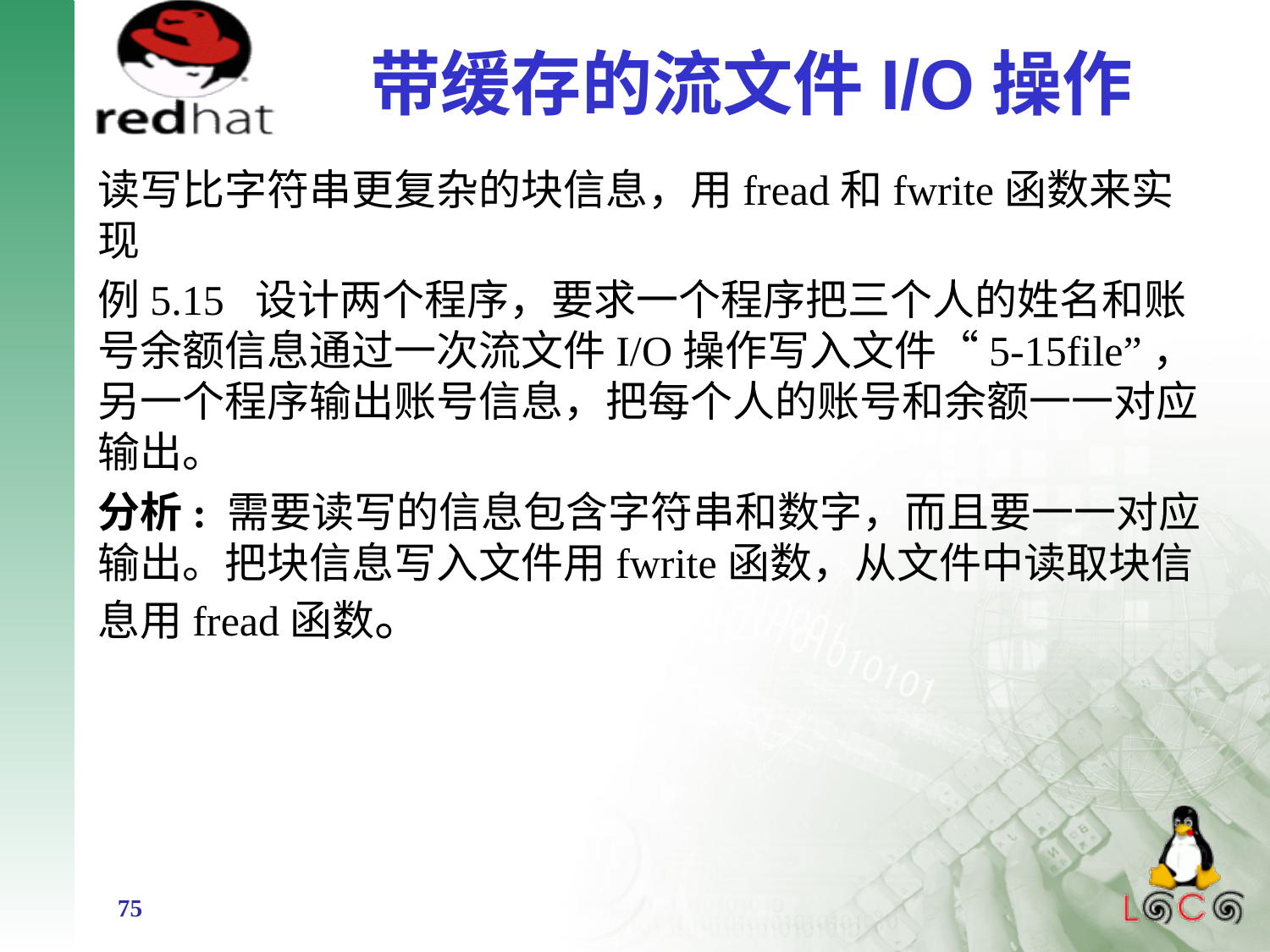

# 带缓存的流文件I/O操作
读写比字符串更复杂的块信息，用fread和fwrite函数来实现
例5.15  设计两个程序，要求一个程序把三个人的姓名和账号余额信息通过一次流文件I/O操作写入文件“5-15file”，另一个程序输出账号信息，把每个人的账号和余额一一对应输出。
分析: 需要读写的信息包含字符串和数字，而且要一一对应输出。把块信息写入文件用fwrite函数，从文件中读取块信息用fread函数。
75